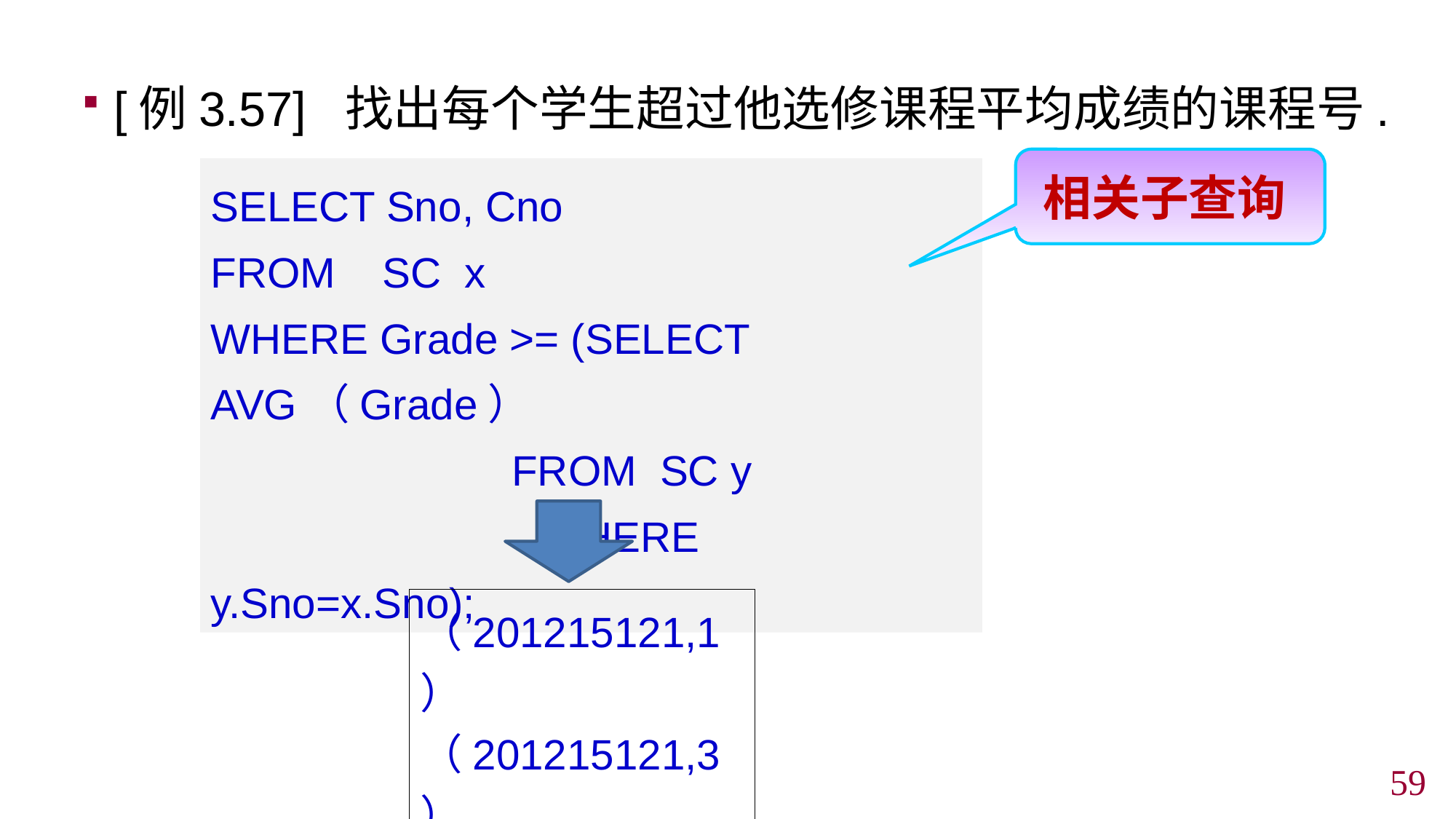

[例3.57]  找出每个学生超过他选修课程平均成绩的课程号.
相关子查询
SELECT Sno, Cno
FROM    SC  x
WHERE Grade >= (SELECT AVG（Grade）
		       FROM  SC y
                            WHERE y.Sno=x.Sno);

（201215121,1）
（201215121,3）
（201215122,2）
59